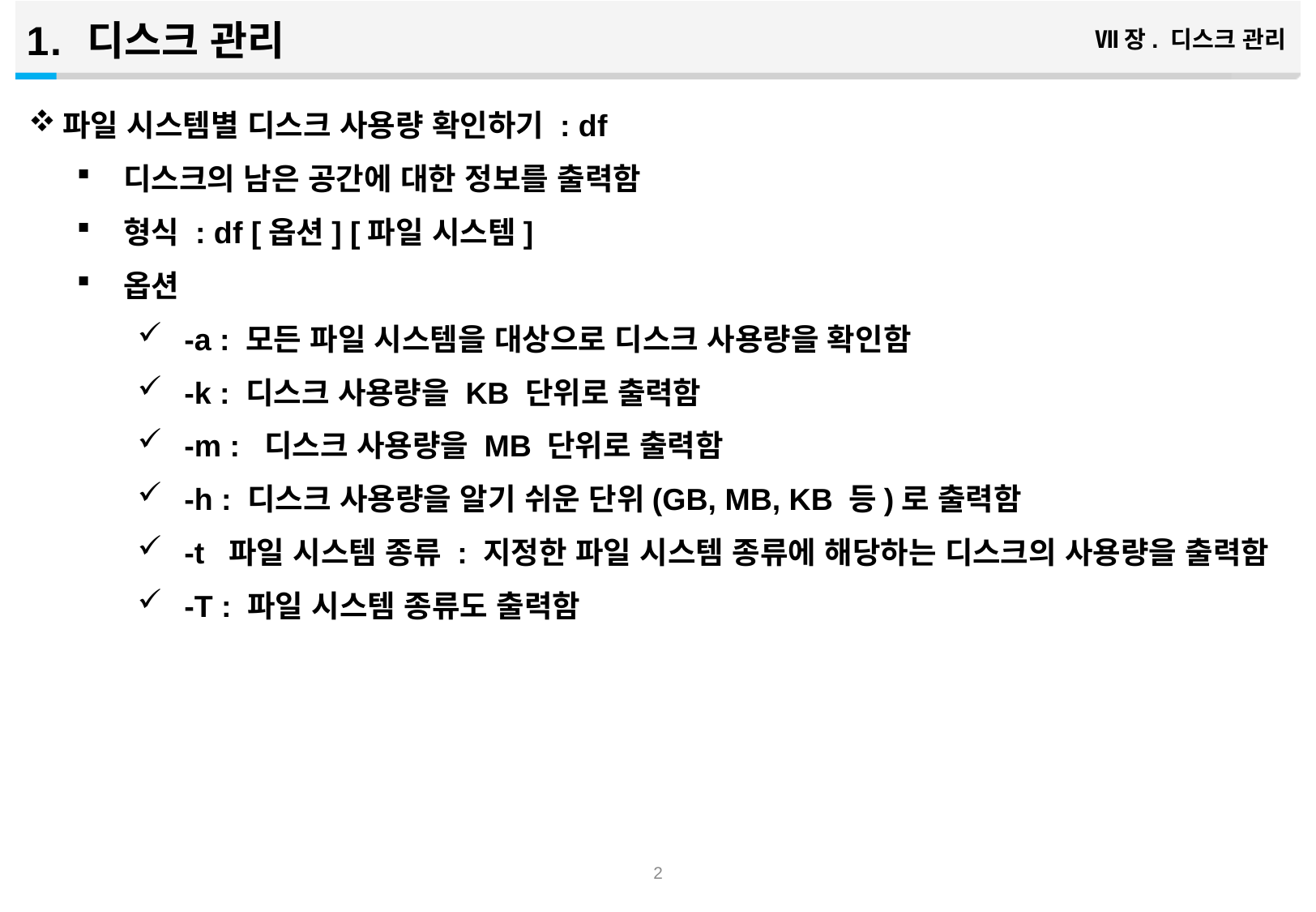

디스크 관리
Ⅶ장. 디스크 관리
파일 시스템별 디스크 사용량 확인하기 : df
디스크의 남은 공간에 대한 정보를 출력함
형식 : df [옵션] [파일 시스템]
옵션
-a : 모든 파일 시스템을 대상으로 디스크 사용량을 확인함
-k : 디스크 사용량을 KB 단위로 출력함
-m :  디스크 사용량을 MB 단위로 출력함
-h : 디스크 사용량을 알기 쉬운 단위(GB, MB, KB 등)로 출력함
-t  파일 시스템 종류 : 지정한 파일 시스템 종류에 해당하는 디스크의 사용량을 출력함
-T : 파일 시스템 종류도 출력함
2